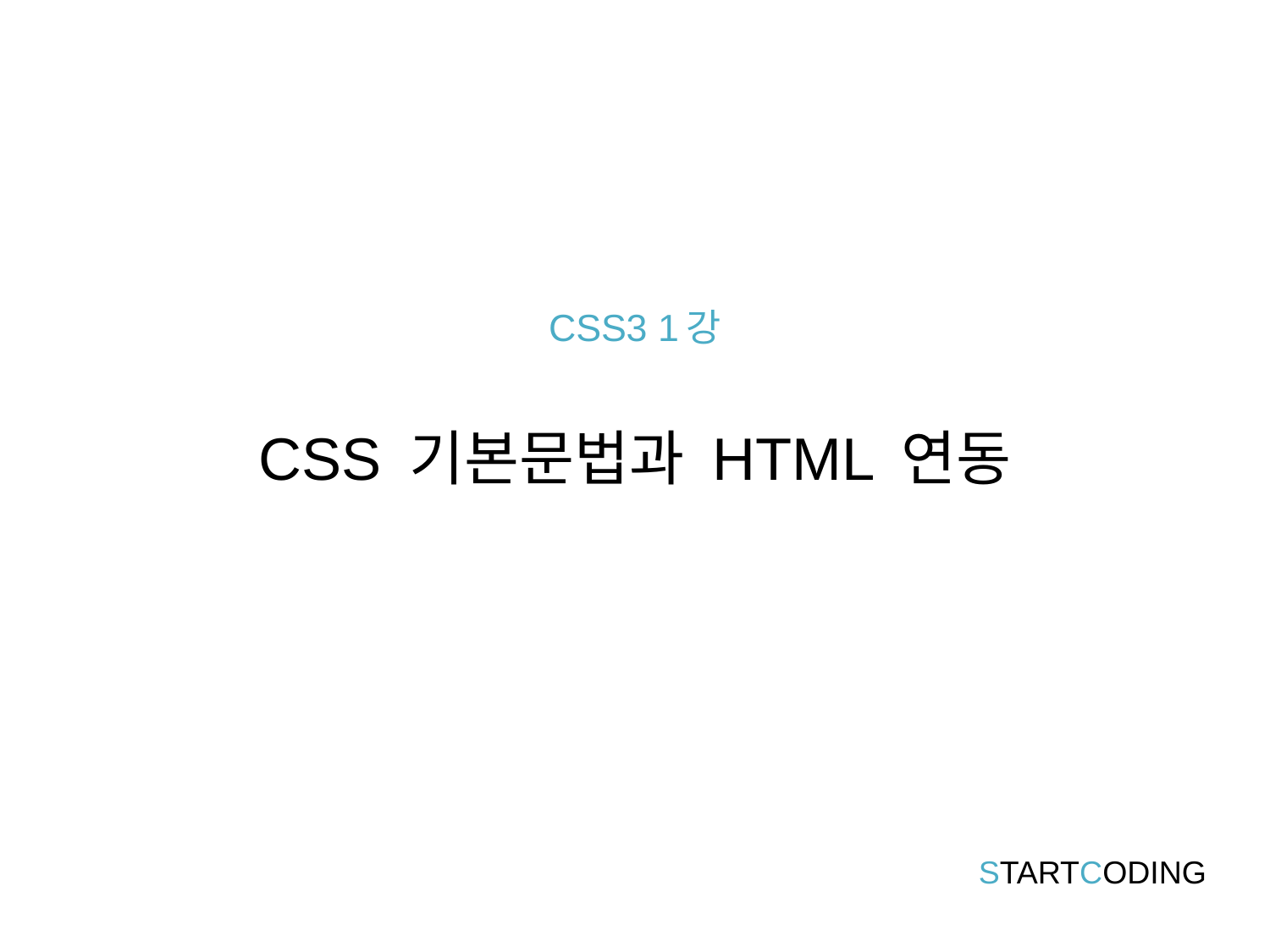

# CSS3 1강 CSS 기본문법과 HTML 연동
STARTCODING